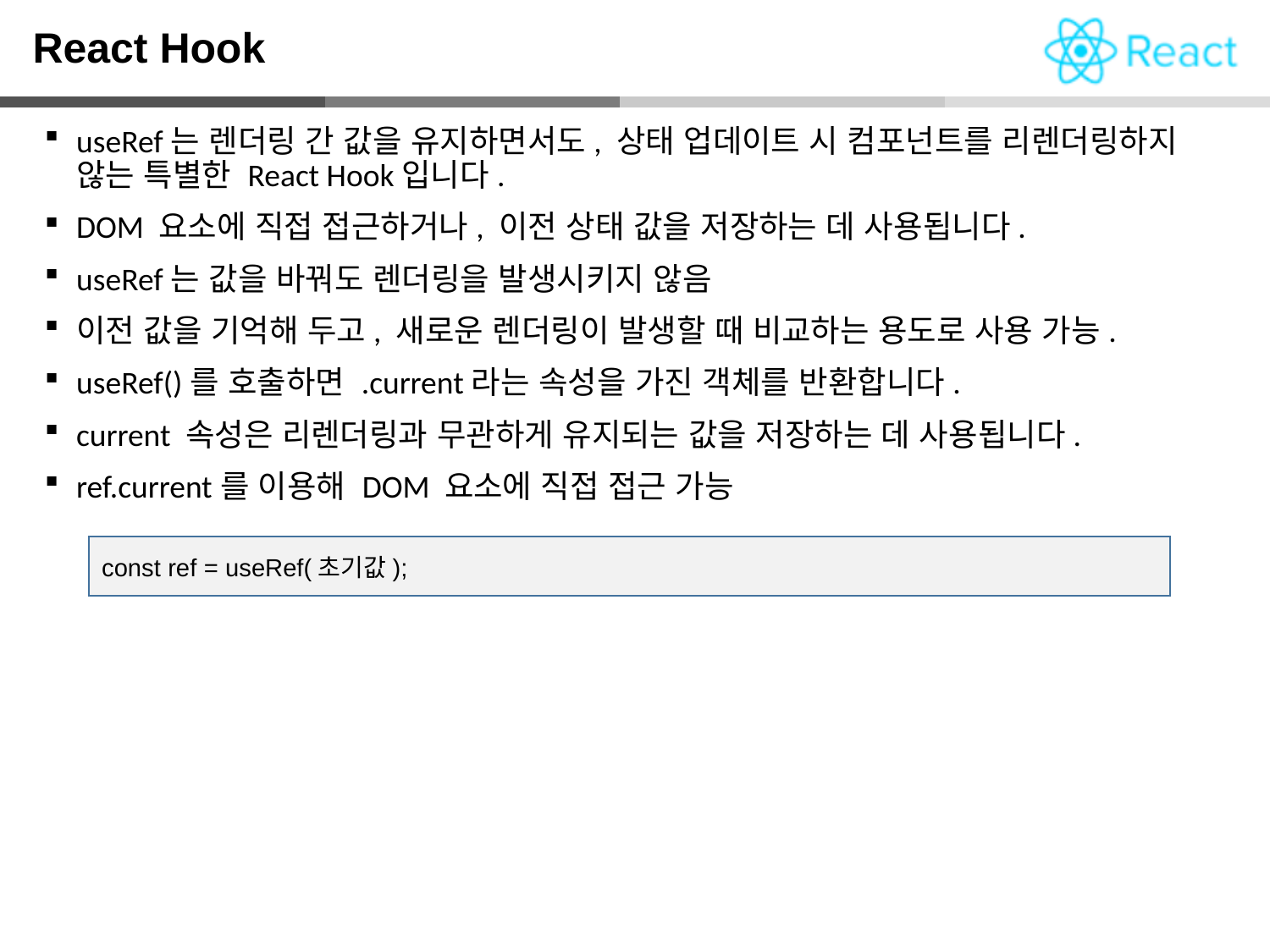

React Hook
useRef는 렌더링 간 값을 유지하면서도, 상태 업데이트 시 컴포넌트를 리렌더링하지 않는 특별한 React Hook입니다.
DOM 요소에 직접 접근하거나, 이전 상태 값을 저장하는 데 사용됩니다.
useRef는 값을 바꿔도 렌더링을 발생시키지 않음
이전 값을 기억해 두고, 새로운 렌더링이 발생할 때 비교하는 용도로 사용 가능.
useRef()를 호출하면 .current라는 속성을 가진 객체를 반환합니다.
current 속성은 리렌더링과 무관하게 유지되는 값을 저장하는 데 사용됩니다.
ref.current를 이용해 DOM 요소에 직접 접근 가능

const ref = useRef(초기값);